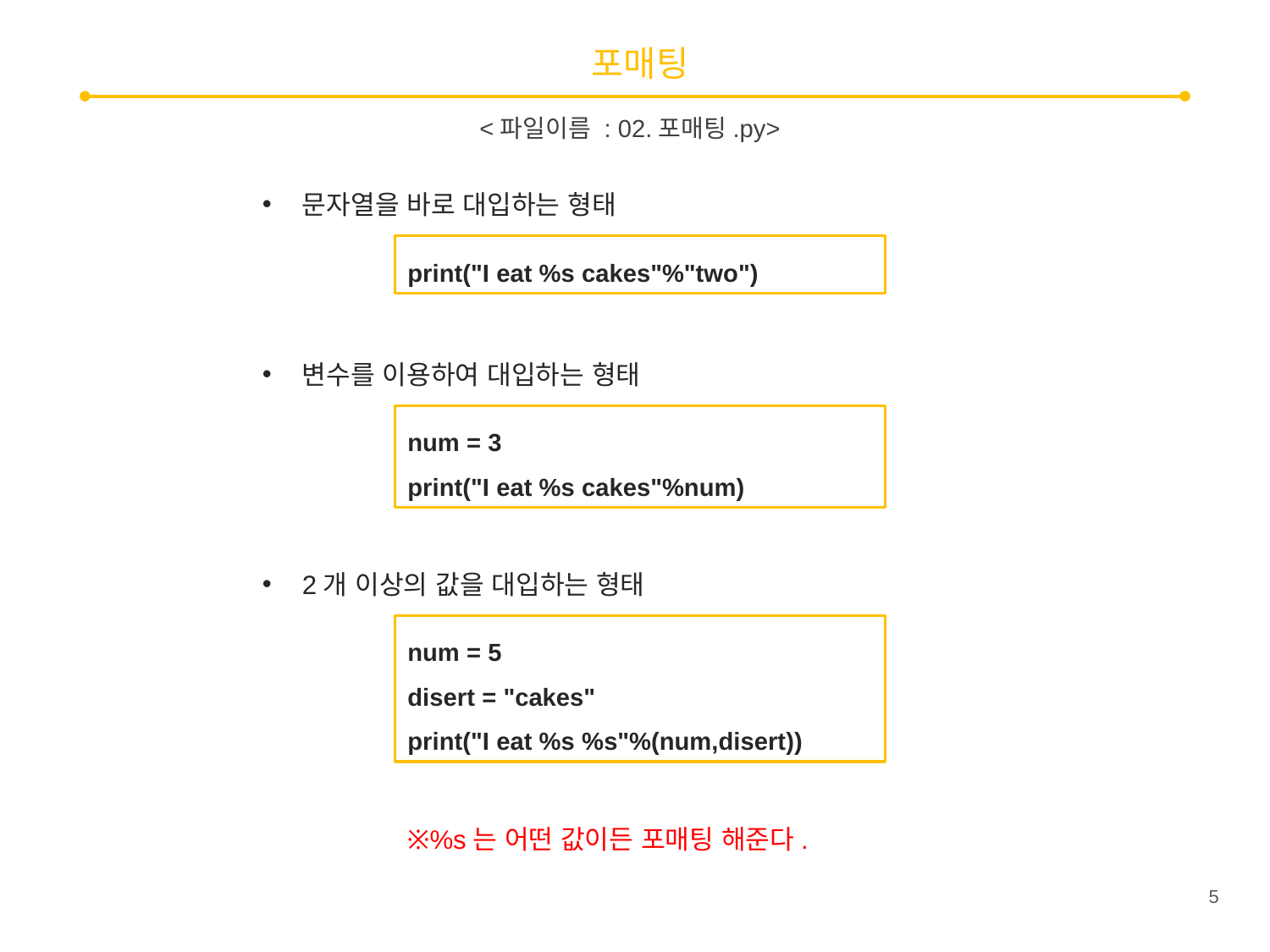

# 포매팅
<파일이름 : 02.포매팅.py>
문자열을 바로 대입하는 형태
print("I eat %s cakes"%"two")
변수를 이용하여 대입하는 형태
num = 3
print("I eat %s cakes"%num)
2개 이상의 값을 대입하는 형태
num = 5
disert = "cakes"
print("I eat %s %s"%(num,disert))
※%s는 어떤 값이든 포매팅 해준다.